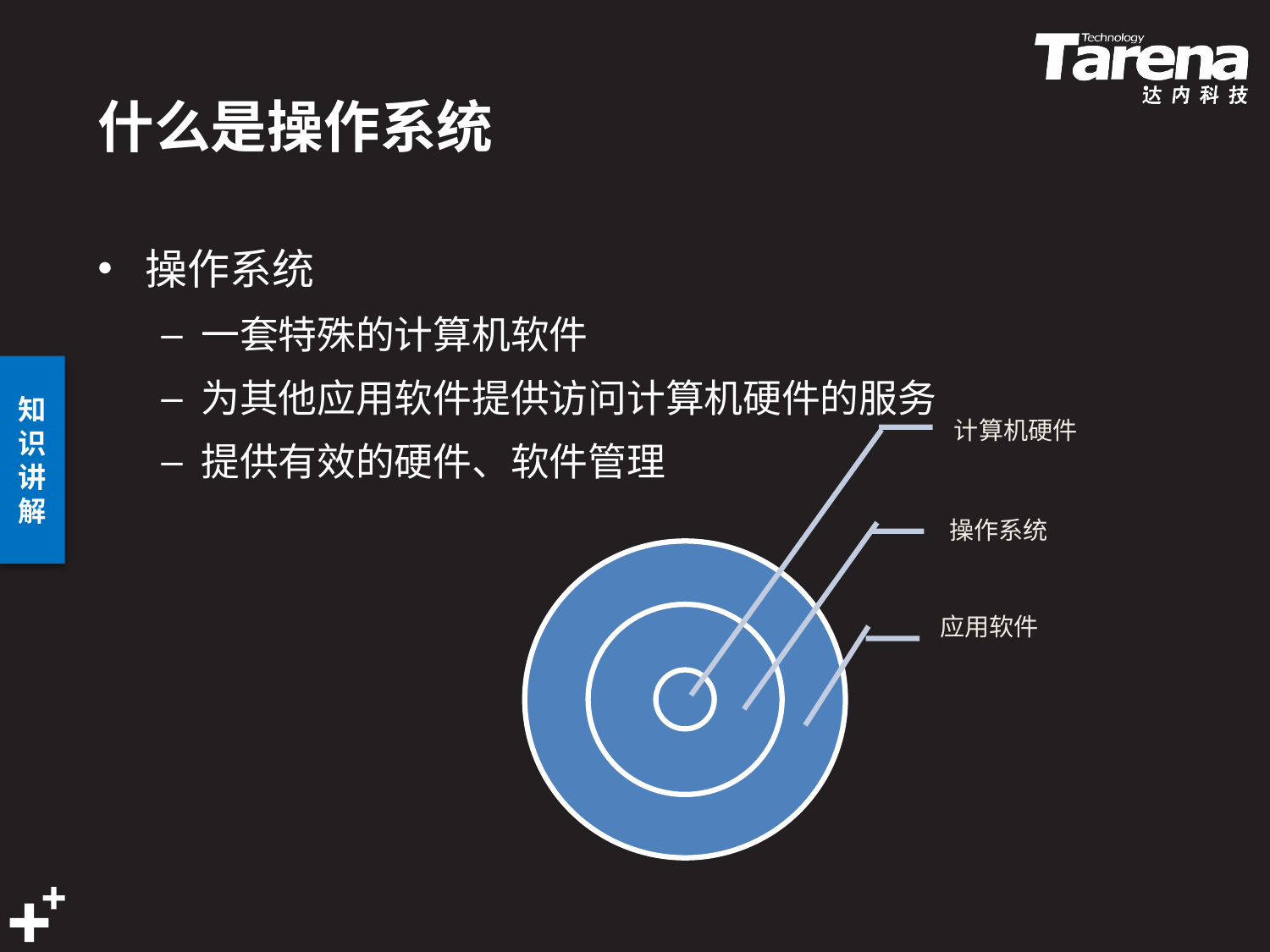

# 什么是操作系统
操作系统
一套特殊的计算机软件
为其他应用软件提供访问计算机硬件的服务
提供有效的硬件、软件管理

计算机硬件
操作系统
应用软件